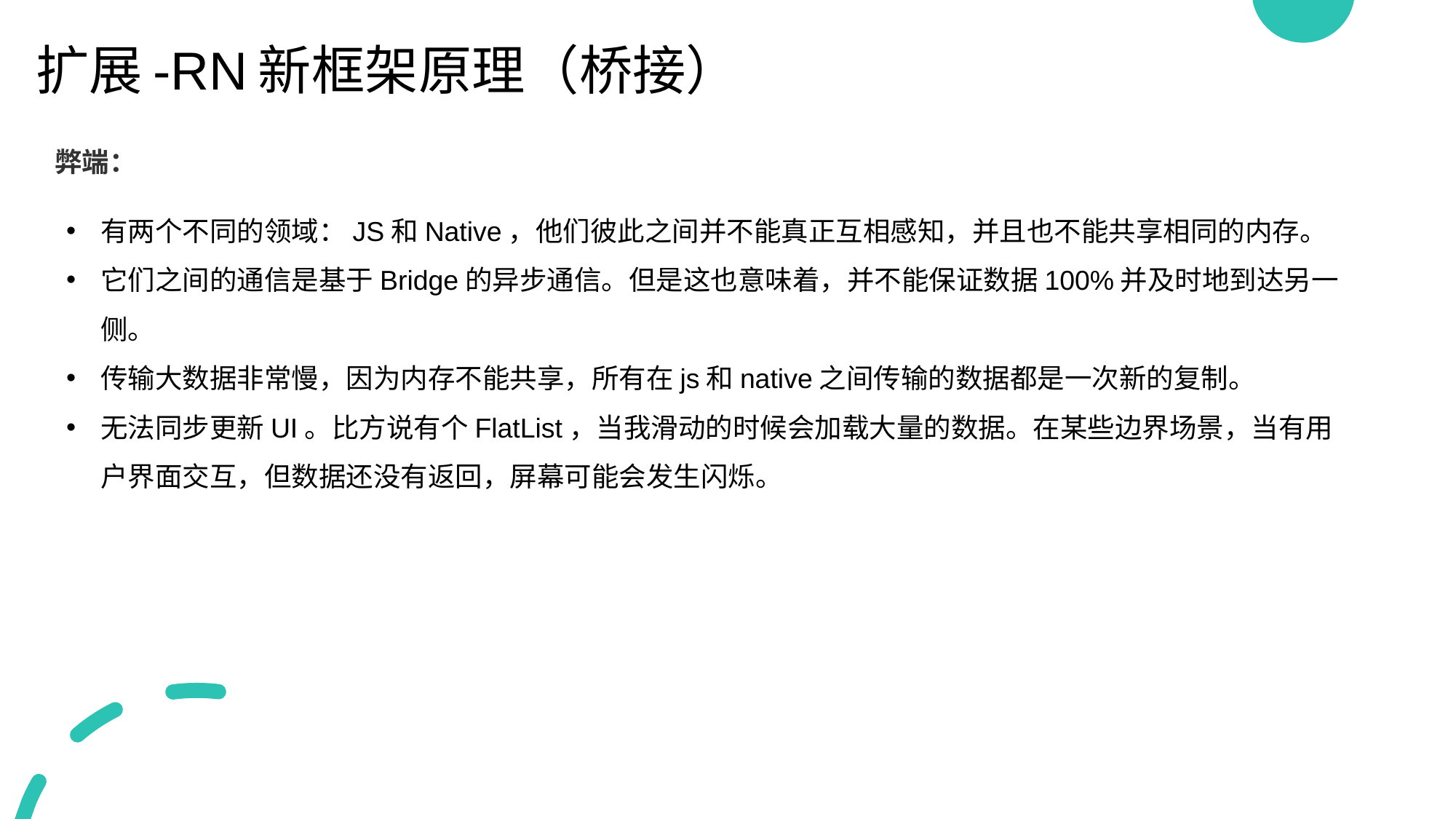

扩展-RN新框架原理（桥接）
弊端：
有两个不同的领域：JS和Native，他们彼此之间并不能真正互相感知，并且也不能共享相同的内存。
它们之间的通信是基于Bridge的异步通信。但是这也意味着，并不能保证数据100%并及时地到达另一侧。
传输大数据非常慢，因为内存不能共享，所有在js和native之间传输的数据都是一次新的复制。
无法同步更新UI。比方说有个FlatList，当我滑动的时候会加载大量的数据。在某些边界场景，当有用户界面交互，但数据还没有返回，屏幕可能会发生闪烁。